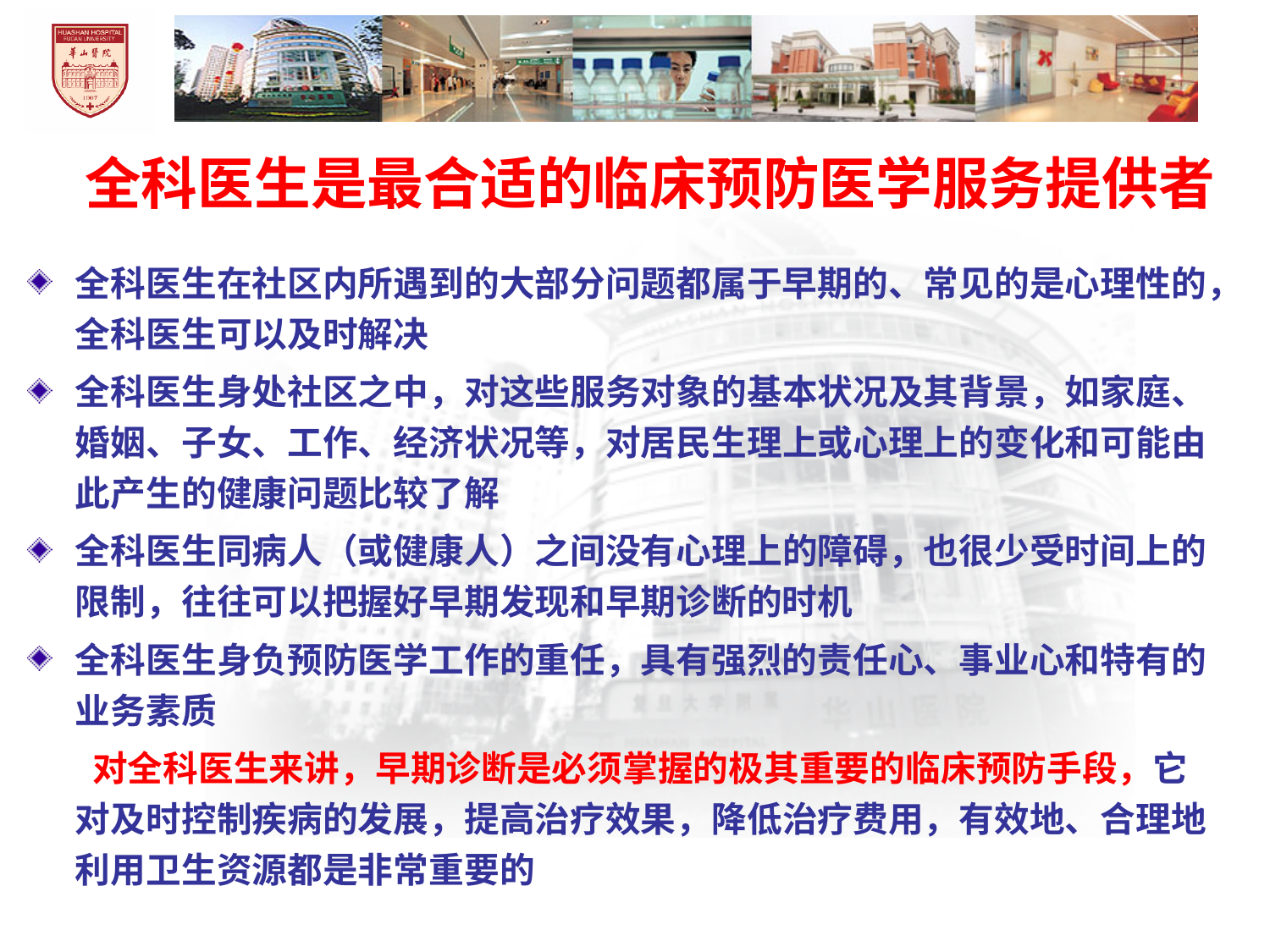

# 全科医生是最合适的临床预防医学服务提供者
全科医生在社区内所遇到的大部分问题都属于早期的、常见的是心理性的，全科医生可以及时解决
全科医生身处社区之中，对这些服务对象的基本状况及其背景，如家庭、婚姻、子女、工作、经济状况等，对居民生理上或心理上的变化和可能由此产生的健康问题比较了解
全科医生同病人（或健康人）之间没有心理上的障碍，也很少受时间上的限制，往往可以把握好早期发现和早期诊断的时机
全科医生身负预防医学工作的重任，具有强烈的责任心、事业心和特有的业务素质
       对全科医生来讲，早期诊断是必须掌握的极其重要的临床预防手段，它对及时控制疾病的发展，提高治疗效果，降低治疗费用，有效地、合理地利用卫生资源都是非常重要的